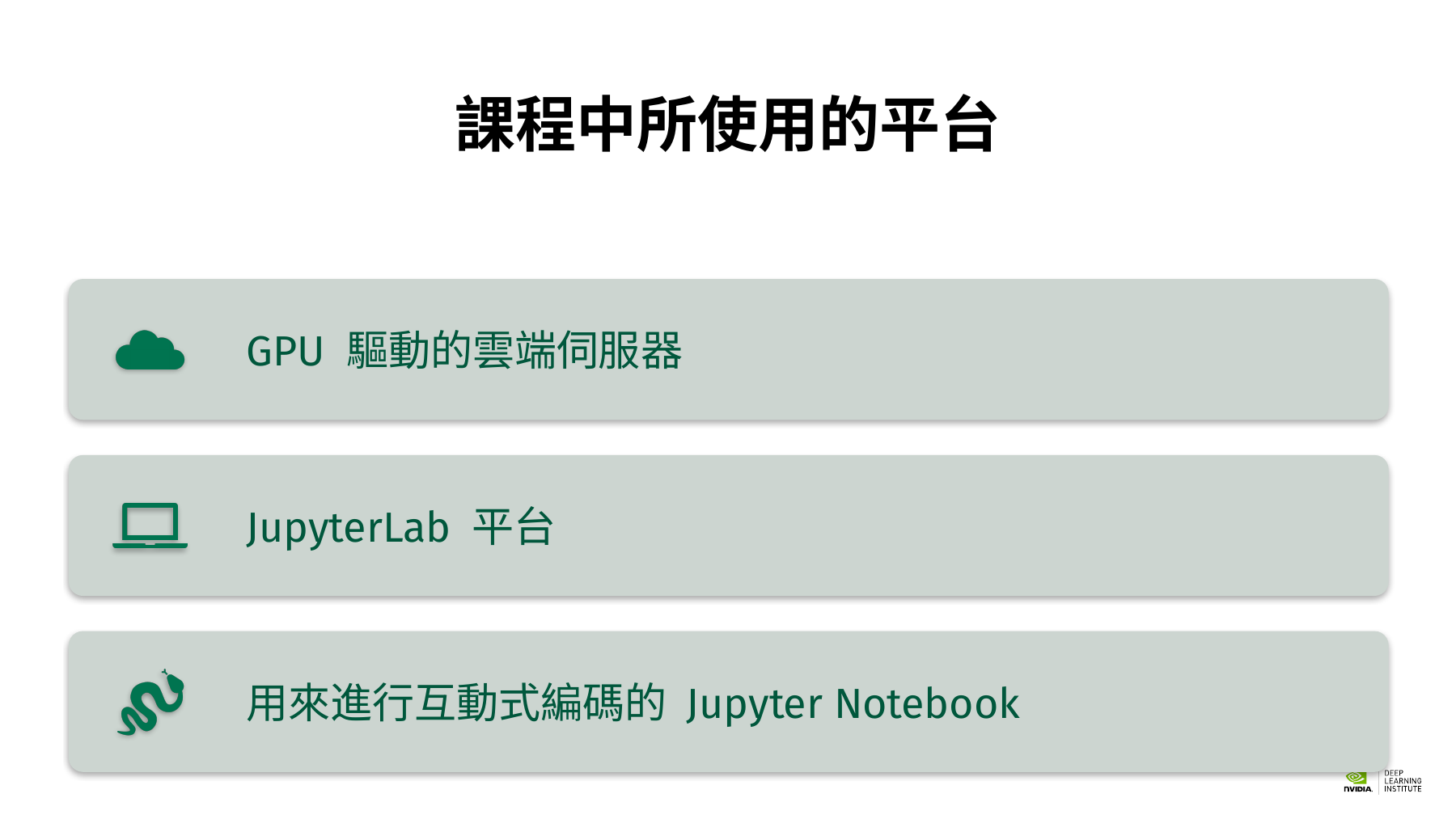

# 課程中所使用的平台

GPU 驅動的雲端伺服器
JupyterLab 平台
用來進行互動式編碼的 Jupyter Notebook